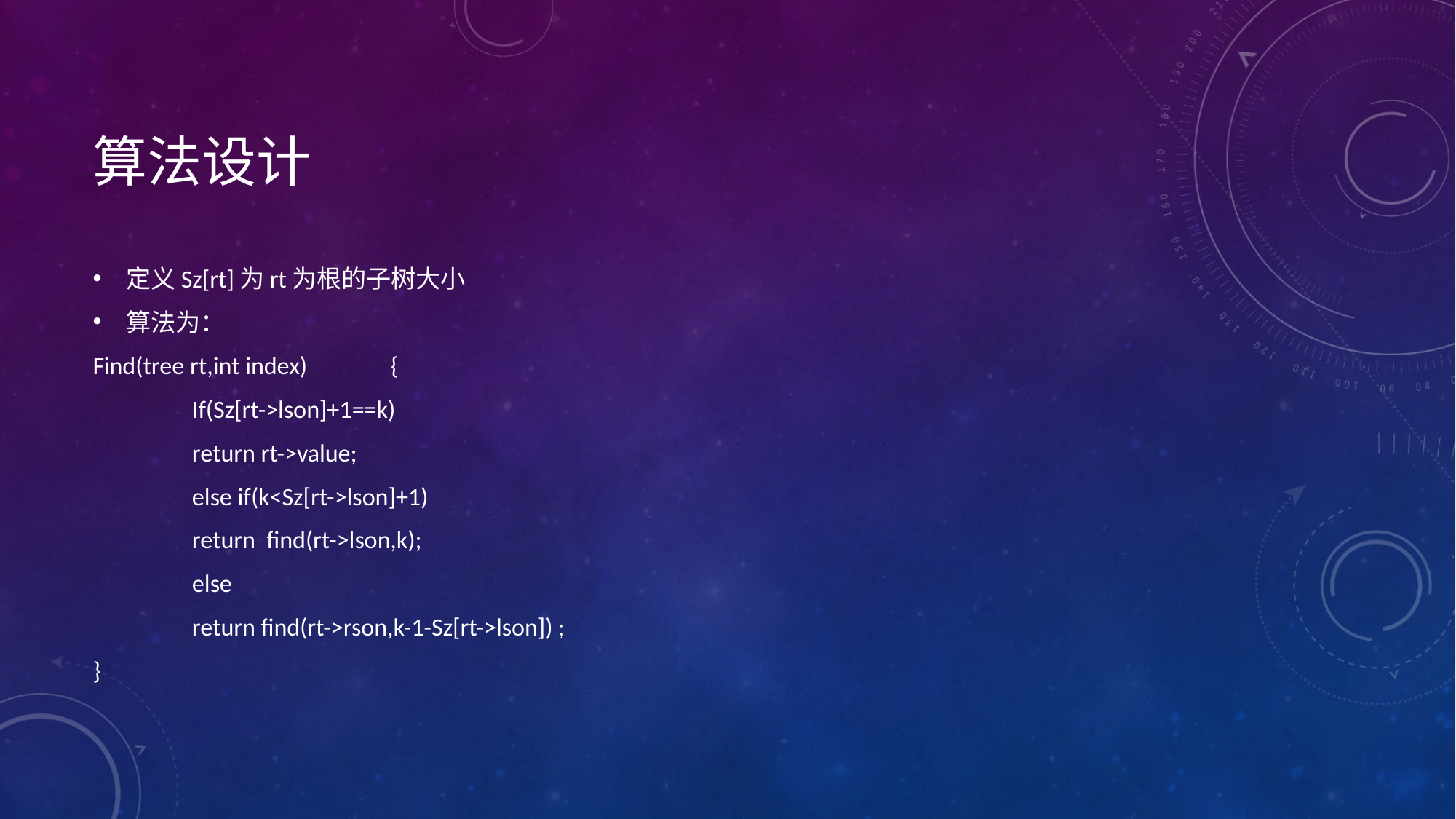

# 算法设计
定义Sz[rt]为rt为根的子树大小
算法为：
Find(tree rt,int index)	{
	If(Sz[rt->lson]+1==k)
		return rt->value;
	else if(k<Sz[rt->lson]+1)
		return  find(rt->lson,k);
	else
		return find(rt->rson,k-1-Sz[rt->lson]) ;
}